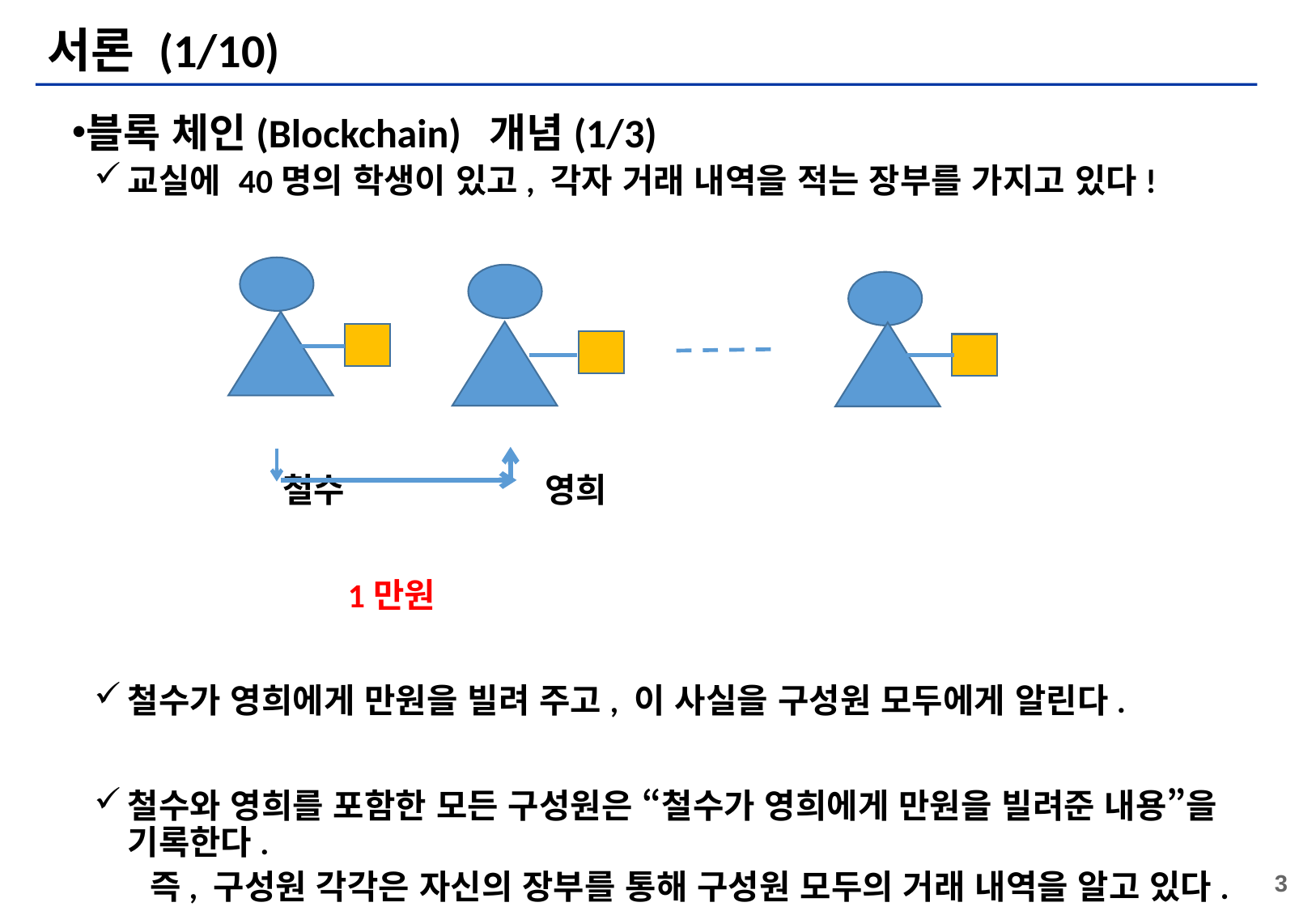

# 서론 (1/10)
블록 체인(Blockchain)  개념(1/3)
교실에 40명의 학생이 있고, 각자 거래 내역을 적는 장부를 가지고 있다!

                   철수                     영희

                                 1만원

철수가 영희에게 만원을 빌려 주고, 이 사실을 구성원 모두에게 알린다.

철수와 영희를 포함한 모든 구성원은 “철수가 영희에게 만원을 빌려준 내용”을 기록한다.
     즉, 구성원 각각은 자신의 장부를 통해 구성원 모두의 거래 내역을 알고 있다.